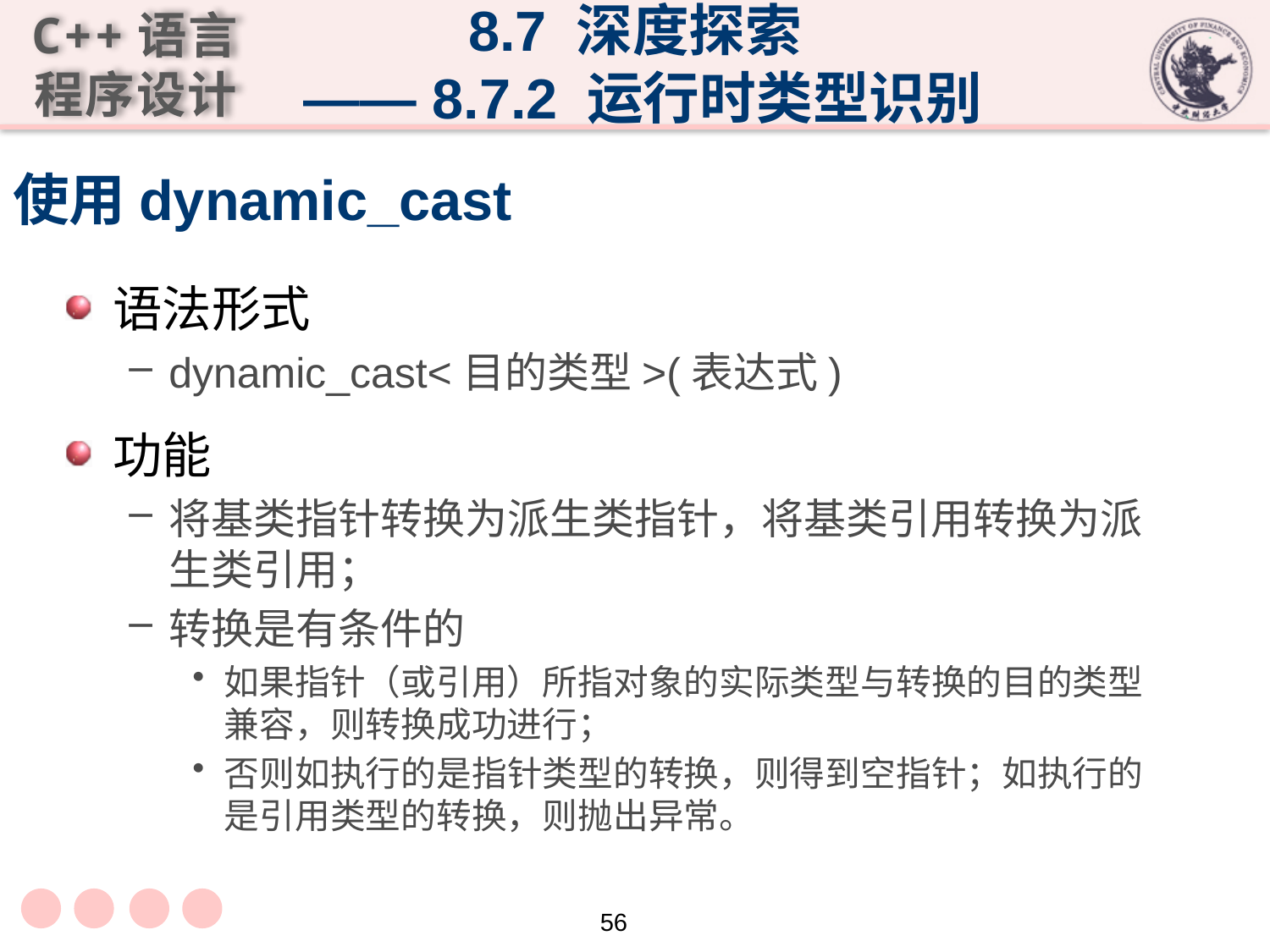

8.7 深度探索
 —— 8.7.2 运行时类型识别
# 使用dynamic_cast
语法形式
dynamic_cast<目的类型>(表达式)
功能
将基类指针转换为派生类指针，将基类引用转换为派生类引用；
转换是有条件的
如果指针（或引用）所指对象的实际类型与转换的目的类型兼容，则转换成功进行；
否则如执行的是指针类型的转换，则得到空指针；如执行的是引用类型的转换，则抛出异常。
56